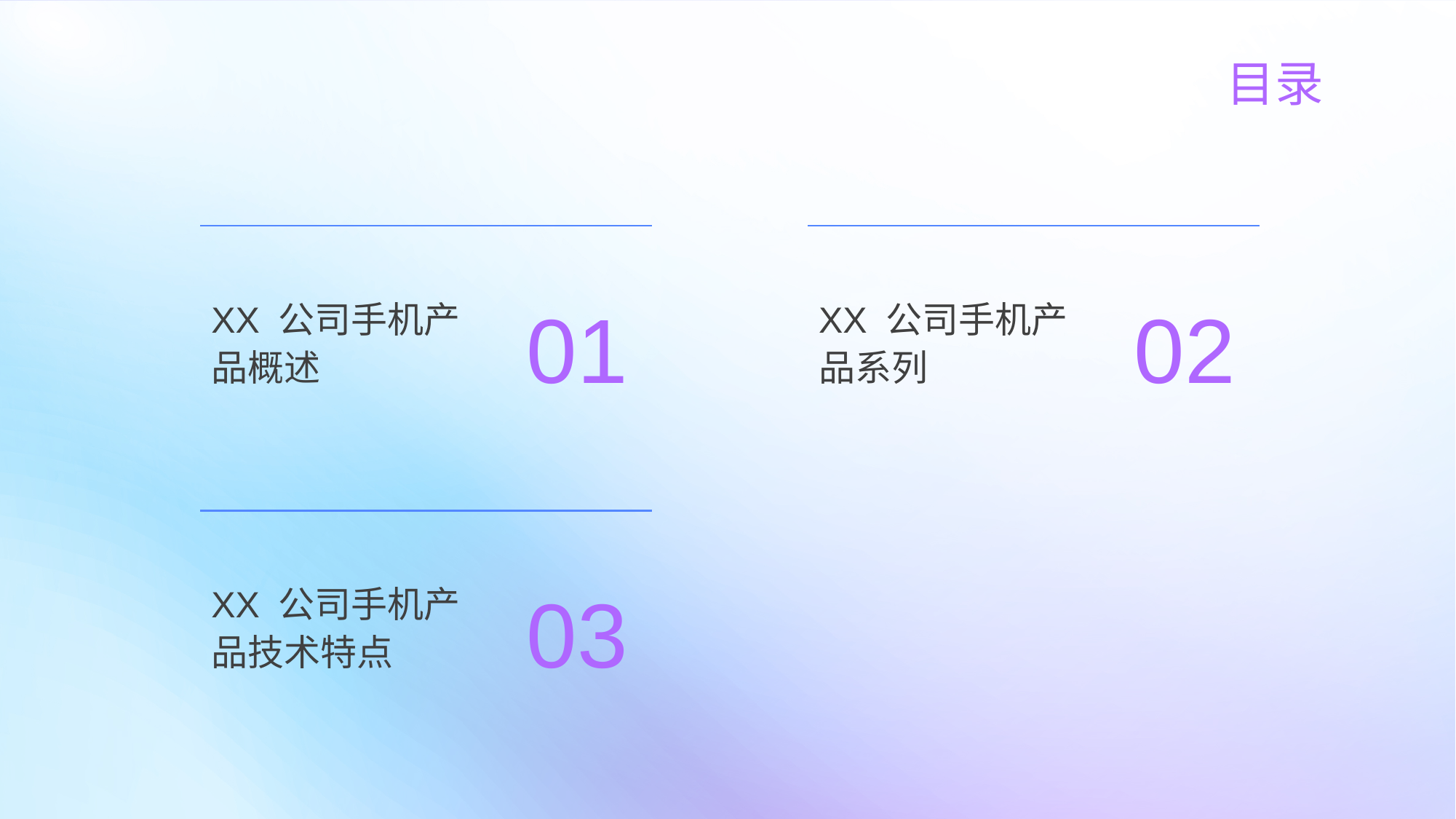

目录
XX 公司手机产品概述
XX 公司手机产品系列
01
02
XX 公司手机产品技术特点
03